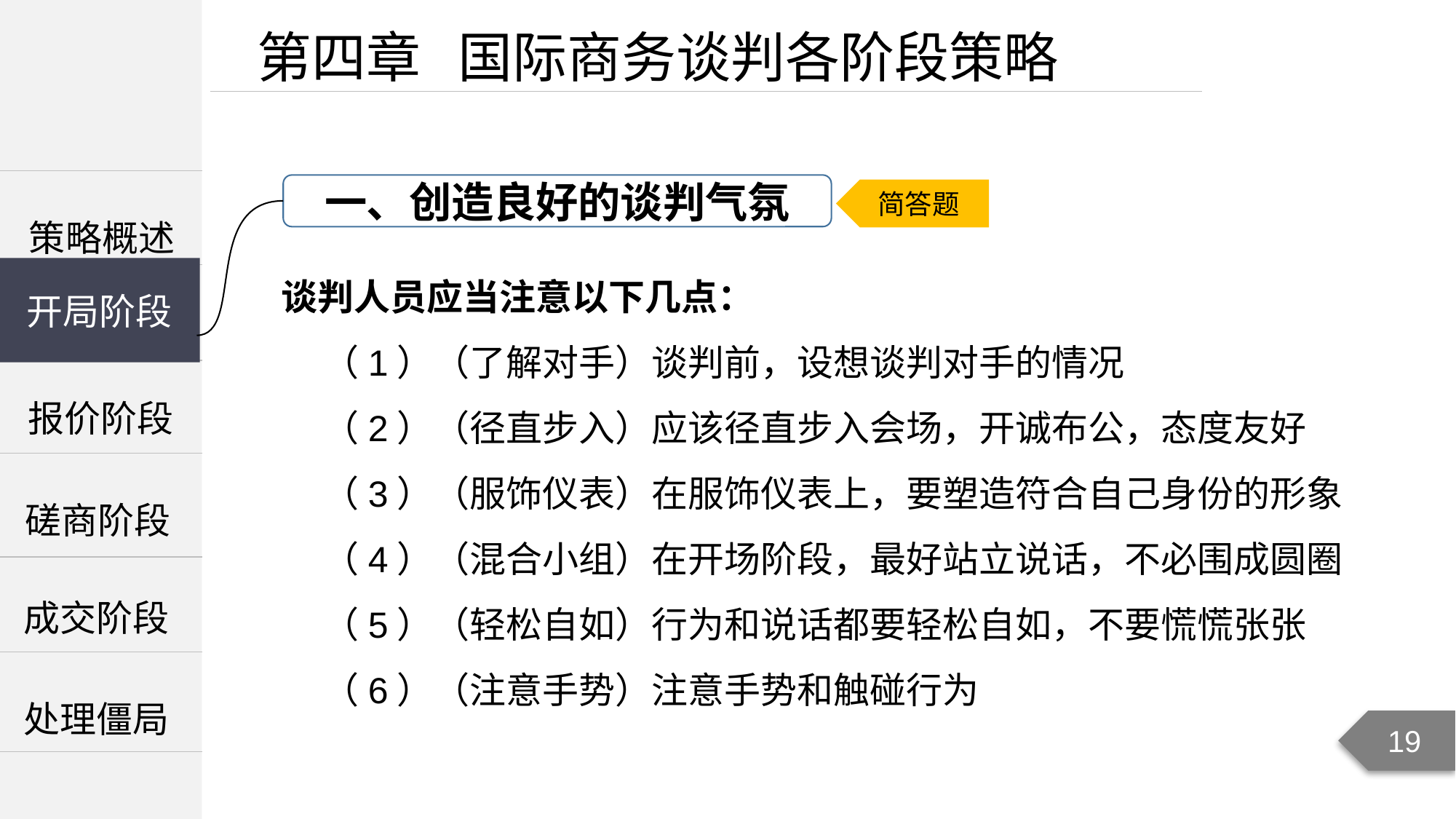

第四章   国际商务谈判各阶段策略
|  |
| --- |
|  |
|  |
一、创造良好的谈判气氛
简答题
策略概述
谈判人员应当注意以下几点：
    （1）（了解对手）谈判前，设想谈判对手的情况
    （2）（径直步入）应该径直步入会场，开诚布公，态度友好
    （3）（服饰仪表）在服饰仪表上，要塑造符合自己身份的形象
    （4）（混合小组）在开场阶段，最好站立说话，不必围成圆圈
    （5）（轻松自如）行为和说话都要轻松自如，不要慌慌张张
    （6）（注意手势）注意手势和触碰行为
开局阶段
开局阶段
报价阶段

磋商阶段

成交阶段

处理僵局
19